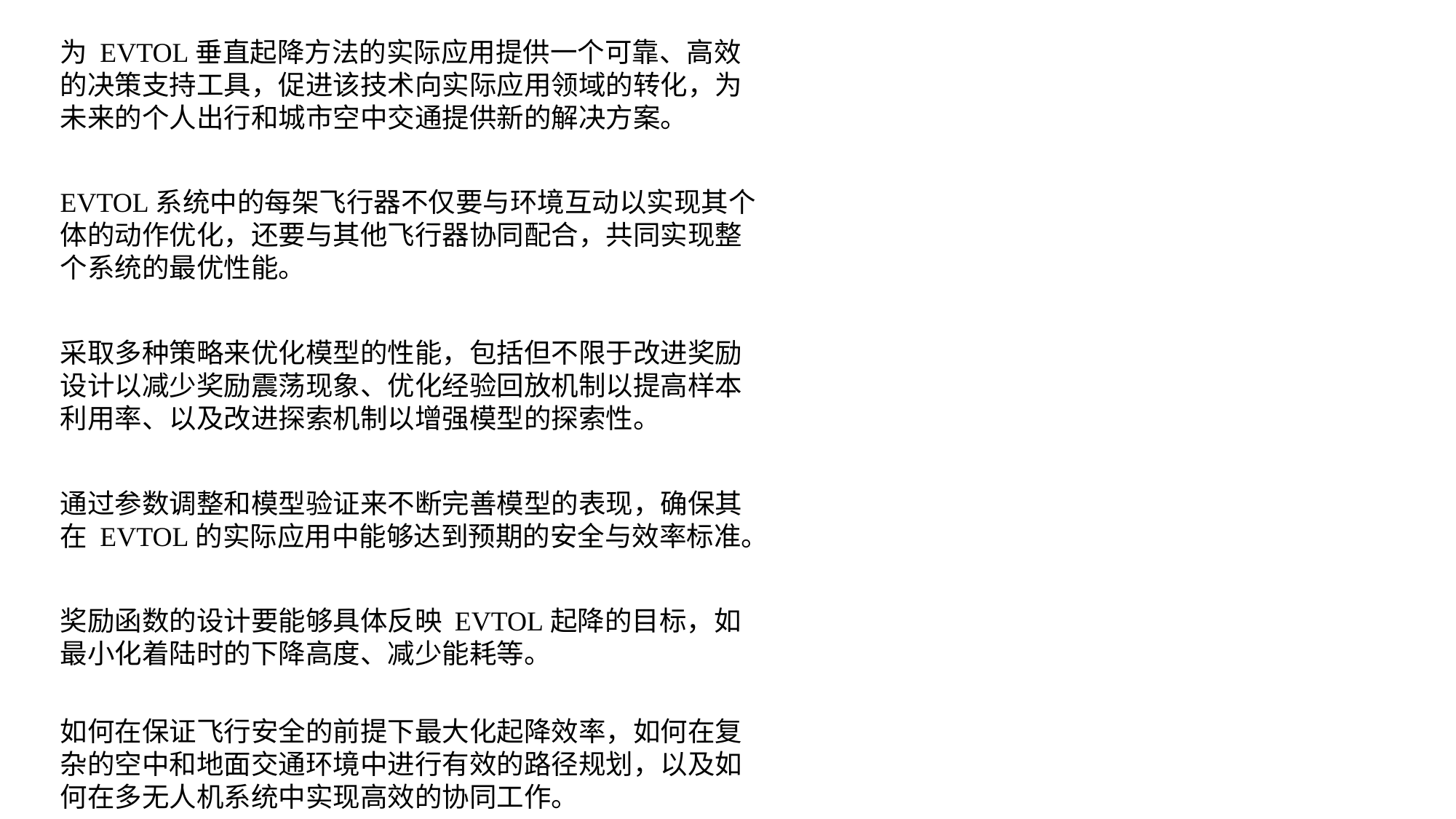

为 EVTOL垂直起降方法的实际应用提供一个可靠、高效的决策支持工具，促进该技术向实际应用领域的转化，为未来的个人出行和城市空中交通提供新的解决方案。
EVTOL系统中的每架飞行器不仅要与环境互动以实现其个体的动作优化，还要与其他飞行器协同配合，共同实现整个系统的最优性能。
采取多种策略来优化模型的性能，包括但不限于改进奖励设计以减少奖励震荡现象、优化经验回放机制以提高样本利用率、以及改进探索机制以增强模型的探索性。
通过参数调整和模型验证来不断完善模型的表现，确保其在 EVTOL的实际应用中能够达到预期的安全与效率标准。
奖励函数的设计要能够具体反映 EVTOL起降的目标，如最小化着陆时的下降高度、减少能耗等。
如何在保证飞行安全的前提下最大化起降效率，如何在复杂的空中和地面交通环境中进行有效的路径规划，以及如何在多无人机系统中实现高效的协同工作。